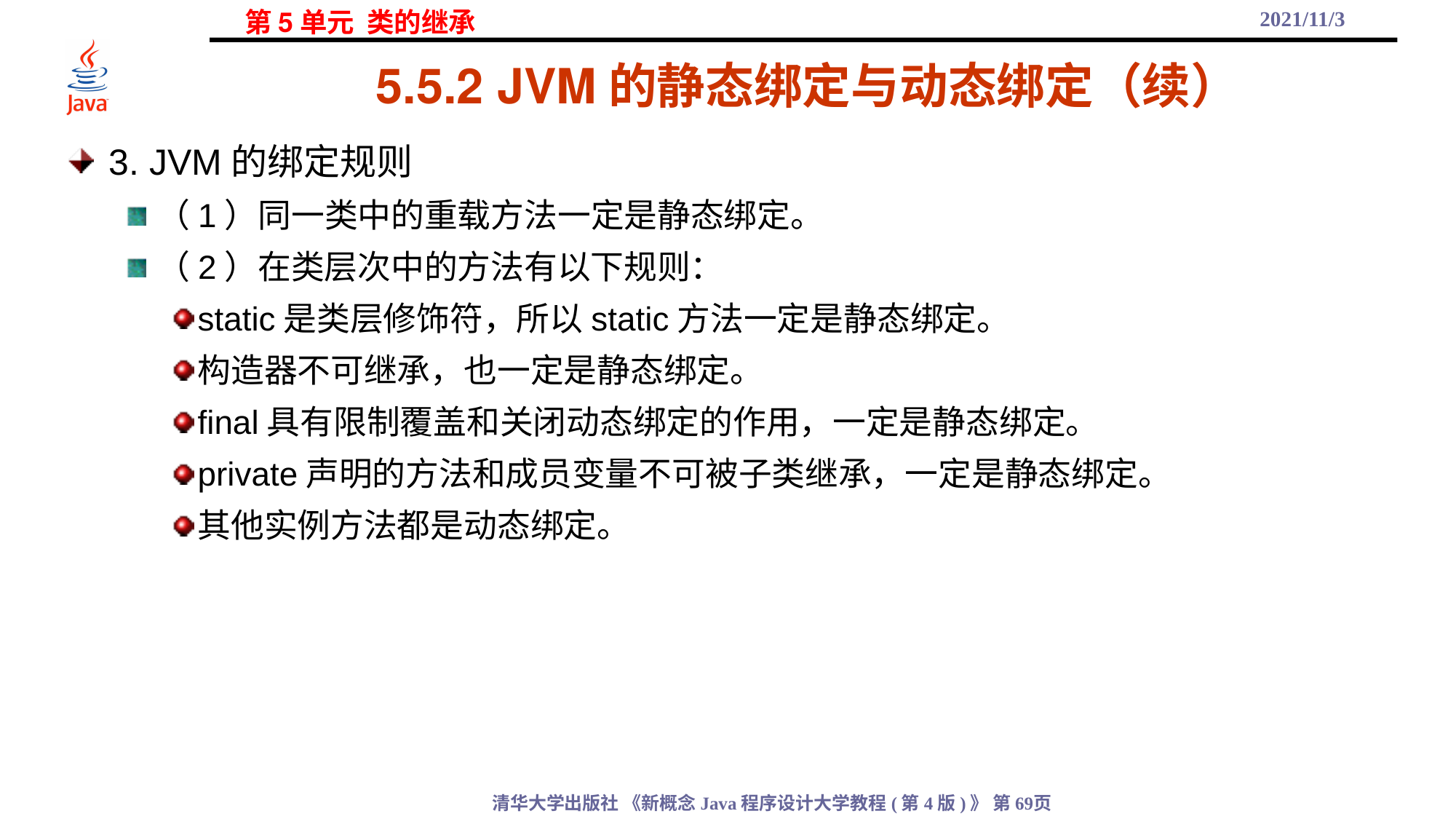

2021/11/3
# 5.5.2 JVM的静态绑定与动态绑定（续）
3. JVM的绑定规则
（1）同一类中的重载方法一定是静态绑定。
（2）在类层次中的方法有以下规则：
static是类层修饰符，所以static方法一定是静态绑定。
构造器不可继承，也一定是静态绑定。
final具有限制覆盖和关闭动态绑定的作用，一定是静态绑定。
private声明的方法和成员变量不可被子类继承，一定是静态绑定。
其他实例方法都是动态绑定。